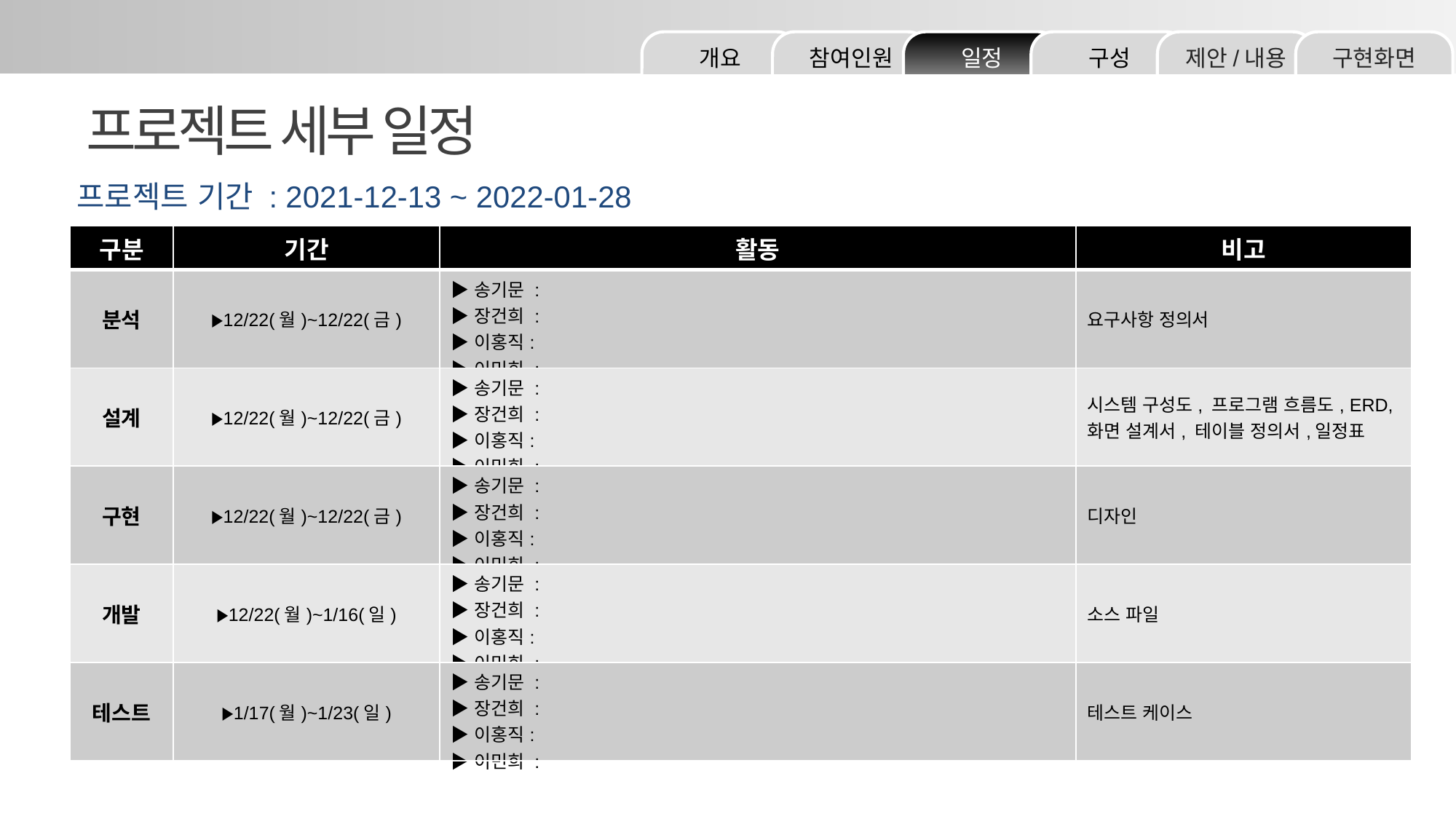

구현화면
제안/내용
구성
일정
참여인원
개요

프로젝트 세부 일정
프로젝트 기간 : 2021-12-13 ~ 2022-01-28
| 구분 | 기간 | 활동 | 비고 |
| --- | --- | --- | --- |
| 분석 | ▶12/22(월)~12/22(금) | ▶송기문 : ▶장건희 : ▶이홍직: ▶이민희 : | 요구사항 정의서 |
| 설계 | ▶12/22(월)~12/22(금) | ▶송기문 : ▶장건희 : ▶이홍직: ▶이민희 : | 시스템 구성도, 프로그램 흐름도, ERD, 화면 설계서, 테이블 정의서,일정표 |
| 구현 | ▶12/22(월)~12/22(금) | ▶송기문 : ▶장건희 : ▶이홍직: ▶이민희 : | 디자인 |
| 개발 | ▶12/22(월)~1/16(일) | ▶송기문 : ▶장건희 : ▶이홍직: ▶이민희 : | 소스 파일 |
| 테스트 | ▶1/17(월)~1/23(일) | ▶송기문 : ▶장건희 : ▶이홍직: ▶이민희 : | 테스트 케이스 |